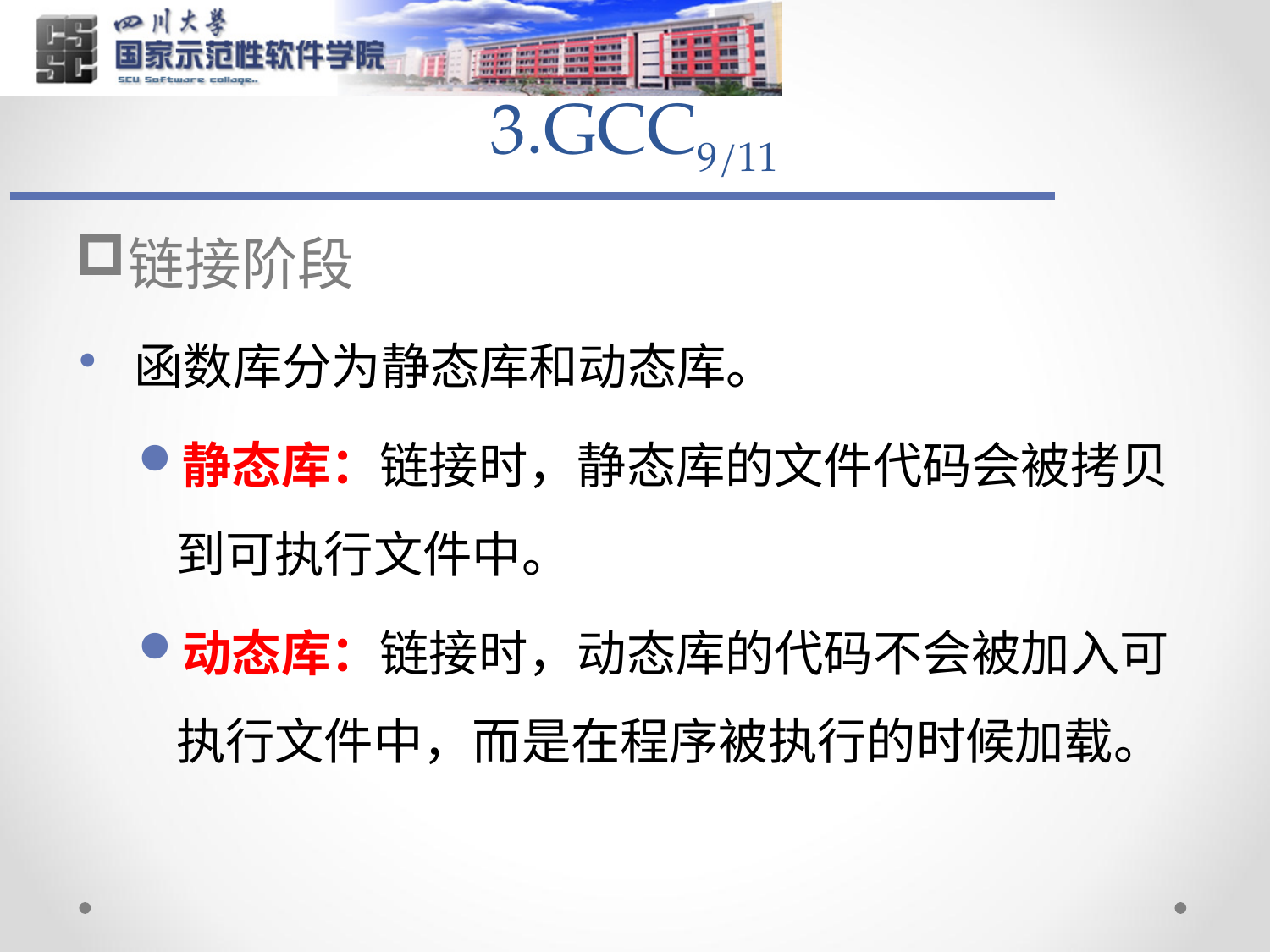

# 3.GCC9/11
链接阶段
函数库分为静态库和动态库。
静态库：链接时，静态库的文件代码会被拷贝到可执行文件中。
动态库：链接时，动态库的代码不会被加入可执行文件中，而是在程序被执行的时候加载。